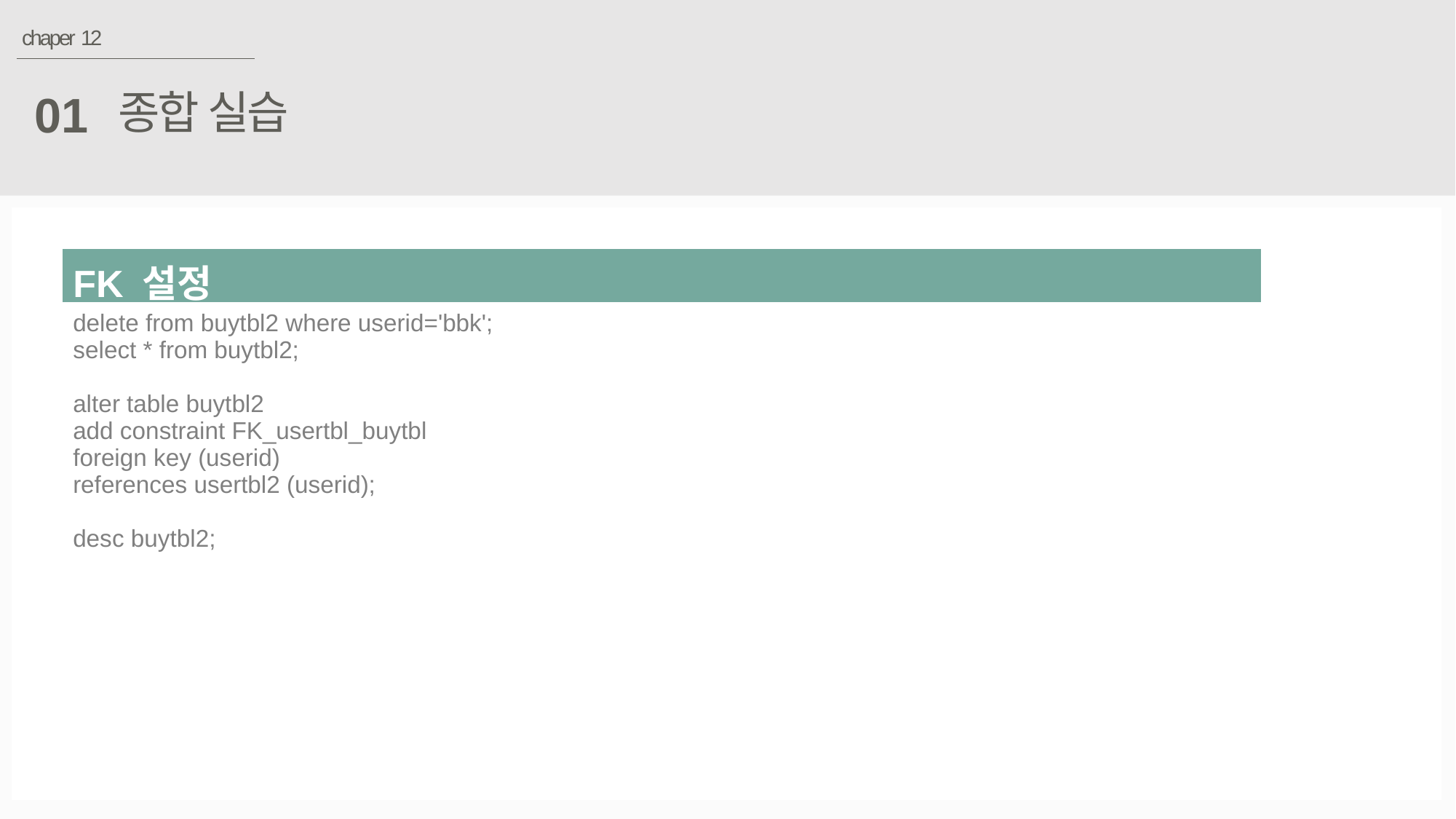

chaper  12
종합 실습
01

| FK 설정 |
| --- |
| delete from buytbl2 where userid='bbk'; select \* from buytbl2; alter table buytbl2 add constraint FK\_usertbl\_buytbl foreign key (userid) references usertbl2 (userid); desc buytbl2; |